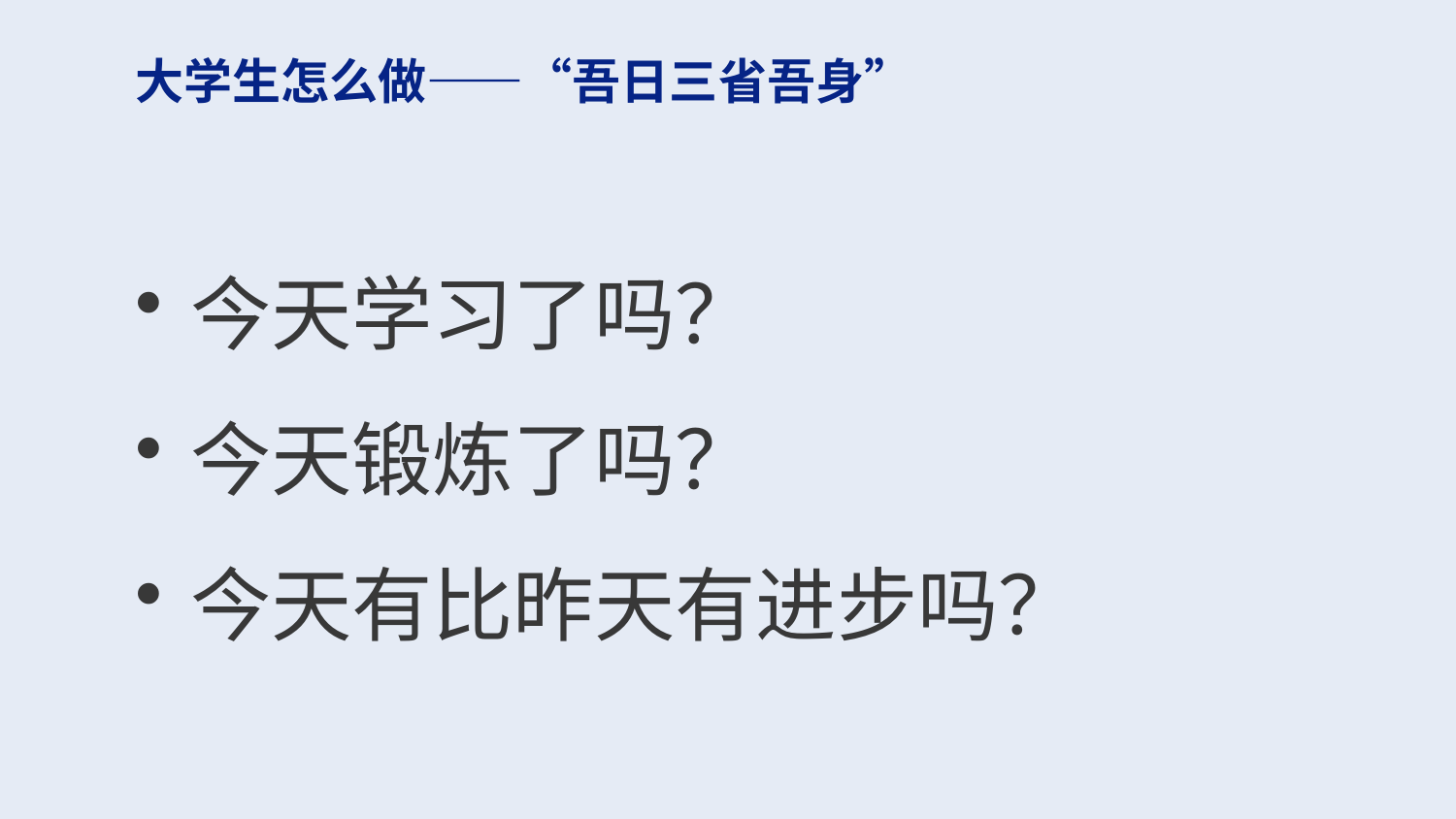

大学生怎么做——“吾日三省吾身”
今天学习了吗？
今天锻炼了吗？
今天有比昨天有进步吗？